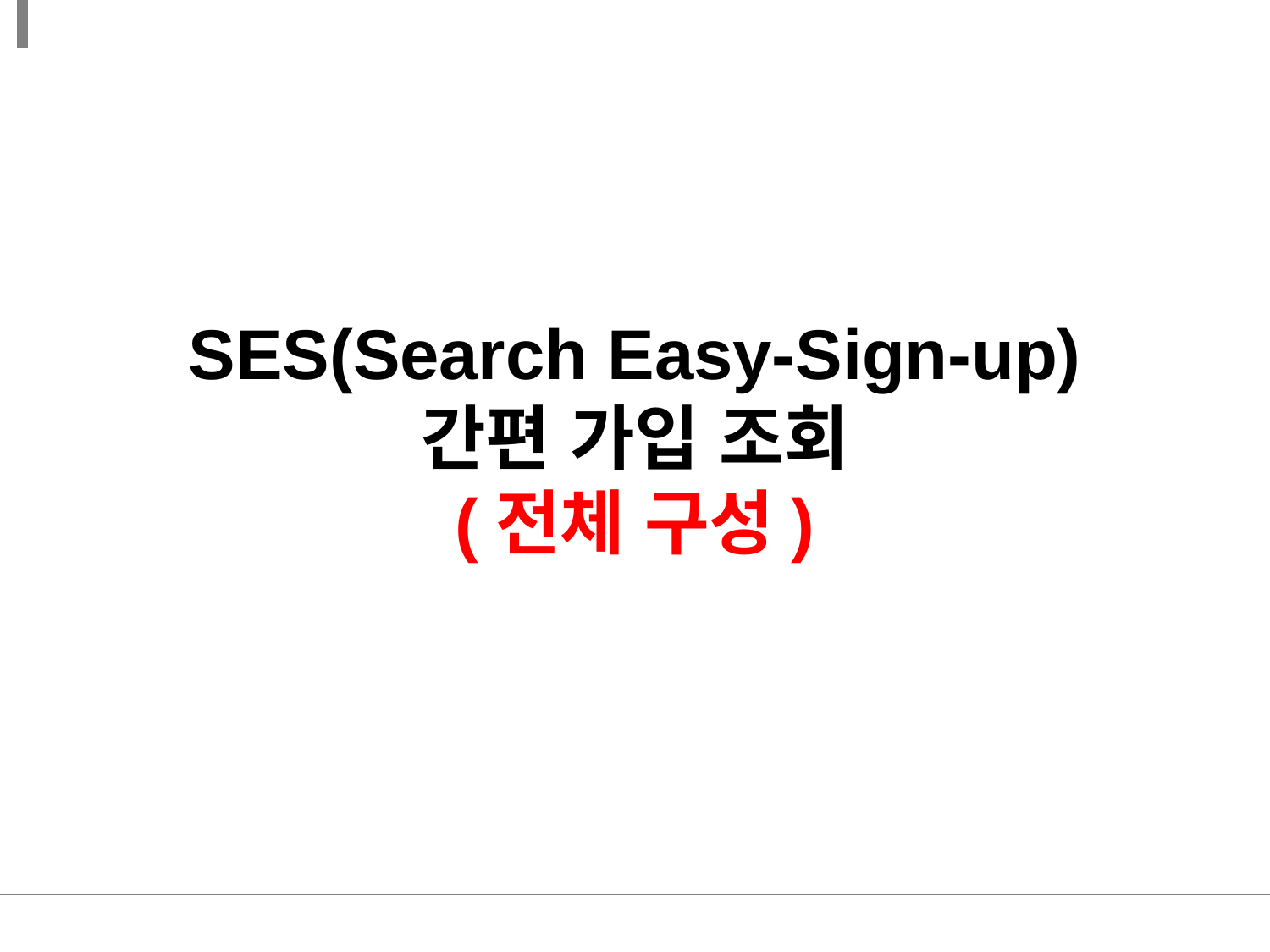

SES(Search Easy-Sign-up)
간편 가입 조회
(전체 구성)